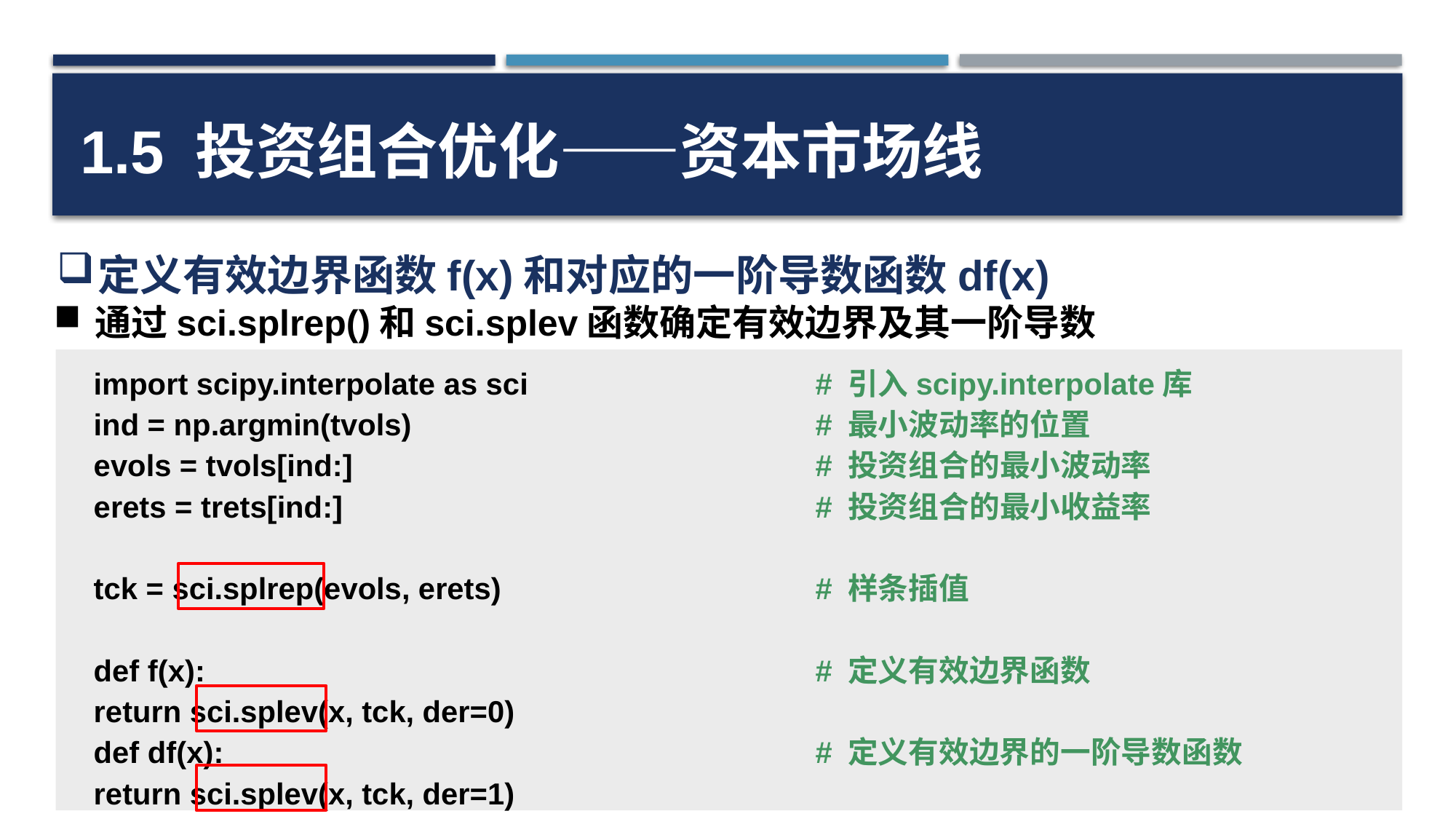

1.5 投资组合优化——资本市场线
定义有效边界函数f(x)和对应的一阶导数函数df(x)
通过sci.splrep()和sci.splev函数确定有效边界及其一阶导数

import scipy.interpolate as sci
ind = np.argmin(tvols)
evols = tvols[ind:]
erets = trets[ind:]

tck = sci.splrep(evols, erets)

def f(x):
return sci.splev(x, tck, der=0)
def df(x):
return sci.splev(x, tck, der=1)
# 引入scipy.interpolate库
# 最小波动率的位置
# 投资组合的最小波动率
# 投资组合的最小收益率

# 样条插值

# 定义有效边界函数

# 定义有效边界的一阶导数函数

61